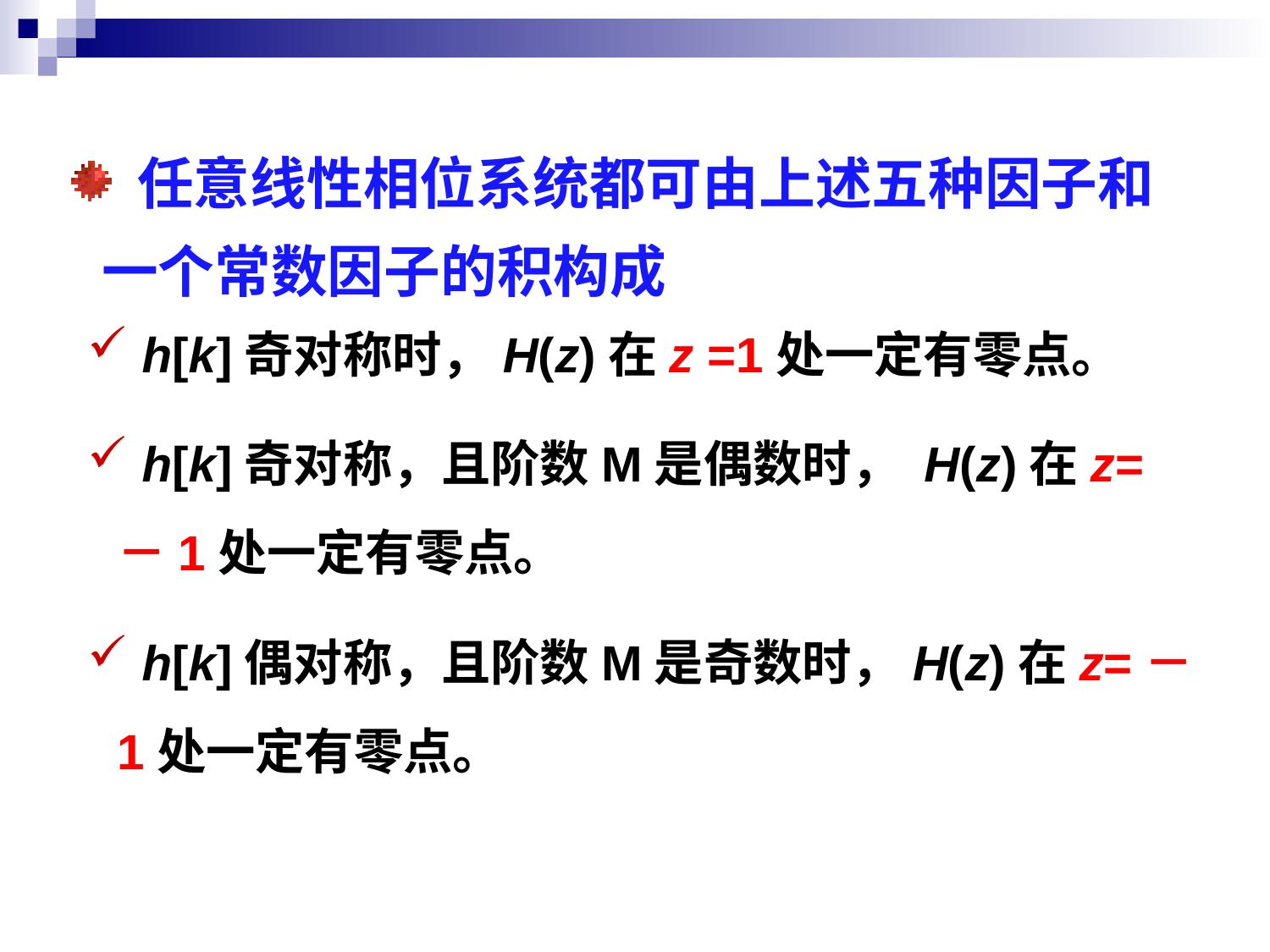

任意线性相位系统都可由上述五种因子和一个常数因子的积构成
 h[k]奇对称时，H(z)在z =1处一定有零点。
 h[k]奇对称，且阶数M是偶数时， H(z)在z=－1处一定有零点。
 h[k]偶对称，且阶数M是奇数时，H(z)在z=－1处一定有零点。